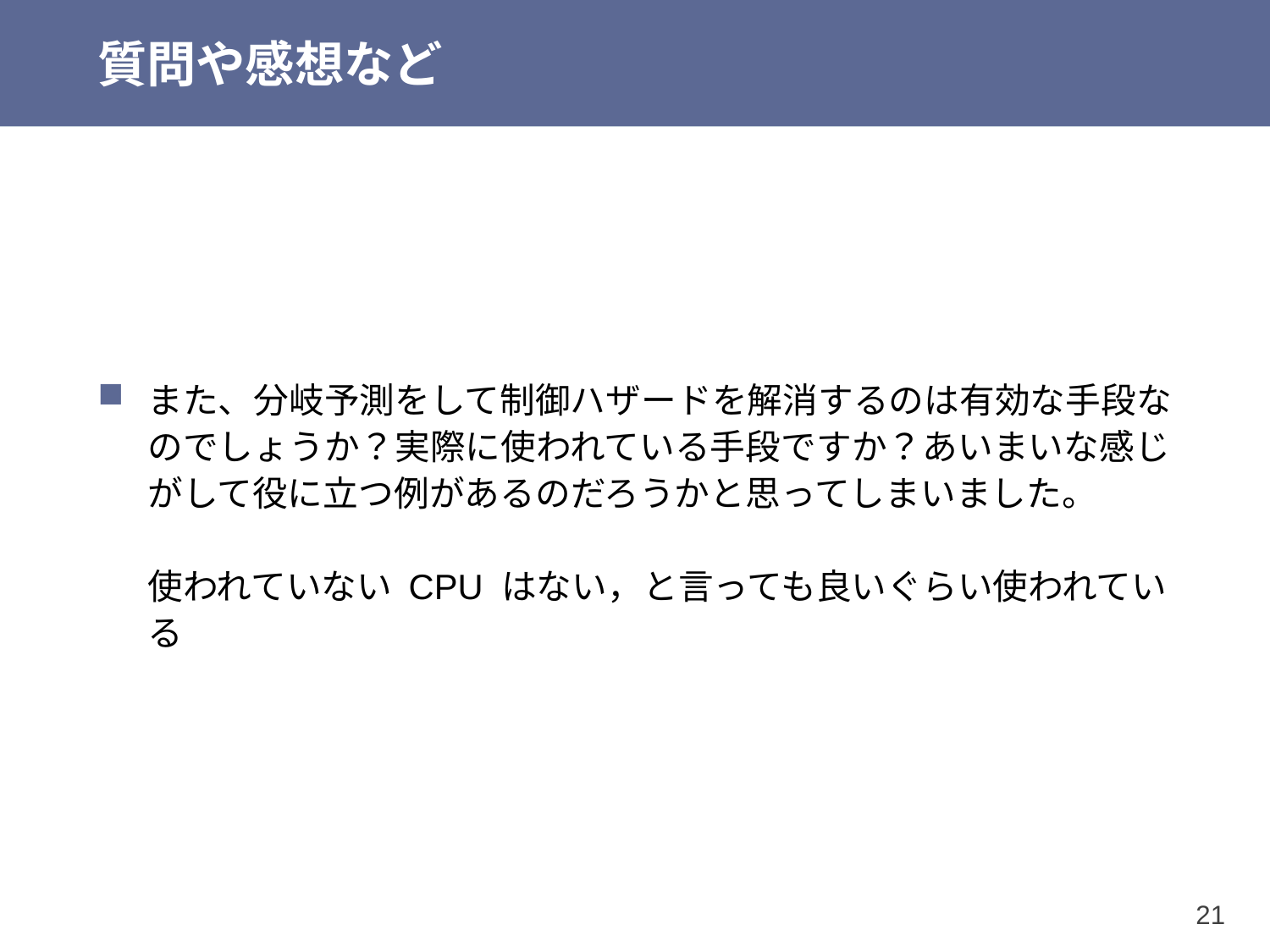

# 質問や感想など
また、分岐予測をして制御ハザードを解消するのは有効な手段なのでしょうか？実際に使われている手段ですか？あいまいな感じがして役に立つ例があるのだろうかと思ってしまいました。
使われていない CPU はない，と言っても良いぐらい使われている